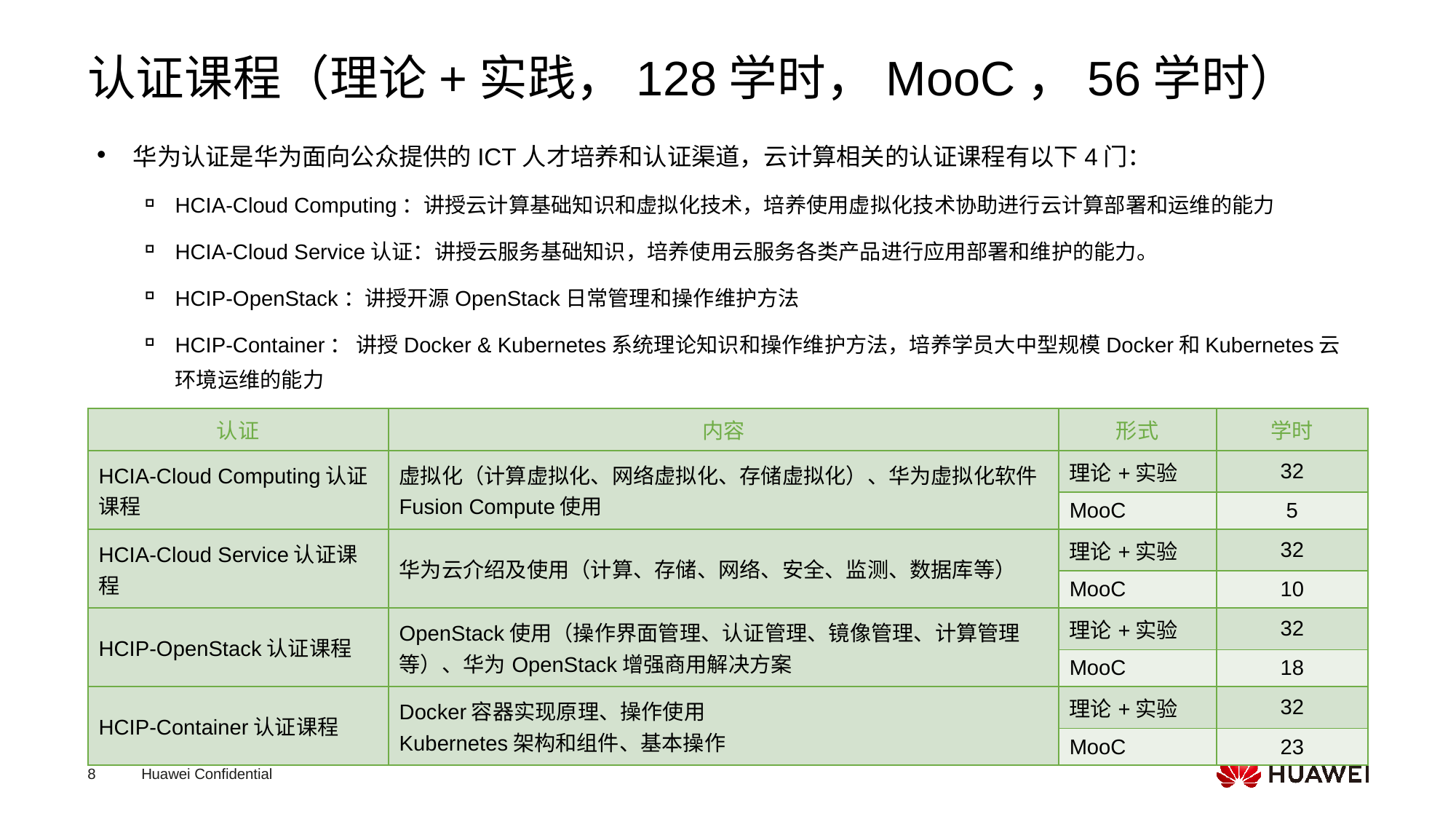

# 认证课程（理论+实践，128学时，MooC，56学时）
华为认证是华为面向公众提供的ICT人才培养和认证渠道，云计算相关的认证课程有以下4门：
HCIA-Cloud Computing：讲授云计算基础知识和虚拟化技术，培养使用虚拟化技术协助进行云计算部署和运维的能力
HCIA-Cloud Service认证：讲授云服务基础知识，培养使用云服务各类产品进行应用部署和维护的能力。
HCIP-OpenStack：讲授开源OpenStack日常管理和操作维护方法
HCIP-Container： 讲授Docker & Kubernetes系统理论知识和操作维护方法，培养学员大中型规模Docker和Kubernetes云环境运维的能力

| 认证 | 内容 | 形式 | 学时 |
| --- | --- | --- | --- |
| HCIA-Cloud Computing认证课程 | 虚拟化（计算虚拟化、网络虚拟化、存储虚拟化）、华为虚拟化软件Fusion Compute使用 | 理论+实验 | 32 |
|  |  | MooC | 5 |
| HCIA-Cloud Service认证课程 | 华为云介绍及使用（计算、存储、网络、安全、监测、数据库等） | 理论+实验 | 32 |
|  |  | MooC | 10 |
| HCIP-OpenStack认证课程 | OpenStack使用（操作界面管理、认证管理、镜像管理、计算管理等）、华为OpenStack增强商用解决方案 | 理论+实验 | 32 |
|  |  | MooC | 18 |
| HCIP-Container认证课程 | Docker容器实现原理、操作使用 Kubernetes架构和组件、基本操作 | 理论+实验 | 32 |
|  |  | MooC | 23 |